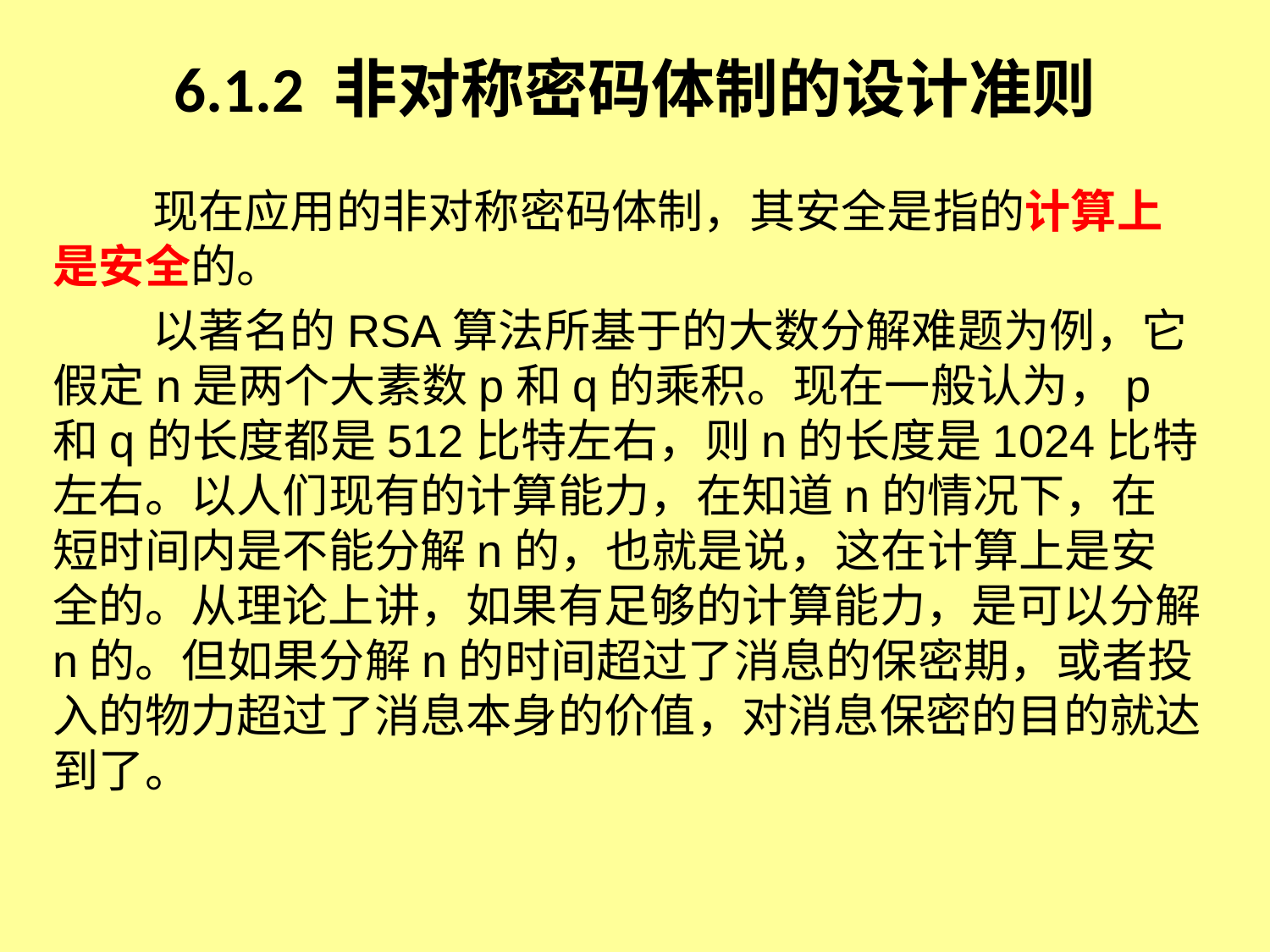

# 6.1.2 非对称密码体制的设计准则
现在应用的非对称密码体制，其安全是指的计算上是安全的。
以著名的RSA算法所基于的大数分解难题为例，它假定n是两个大素数p和q的乘积。现在一般认为，p和q的长度都是512比特左右，则n的长度是1024比特左右。以人们现有的计算能力，在知道n的情况下，在短时间内是不能分解n的，也就是说，这在计算上是安全的。从理论上讲，如果有足够的计算能力，是可以分解n的。但如果分解n的时间超过了消息的保密期，或者投入的物力超过了消息本身的价值，对消息保密的目的就达到了。